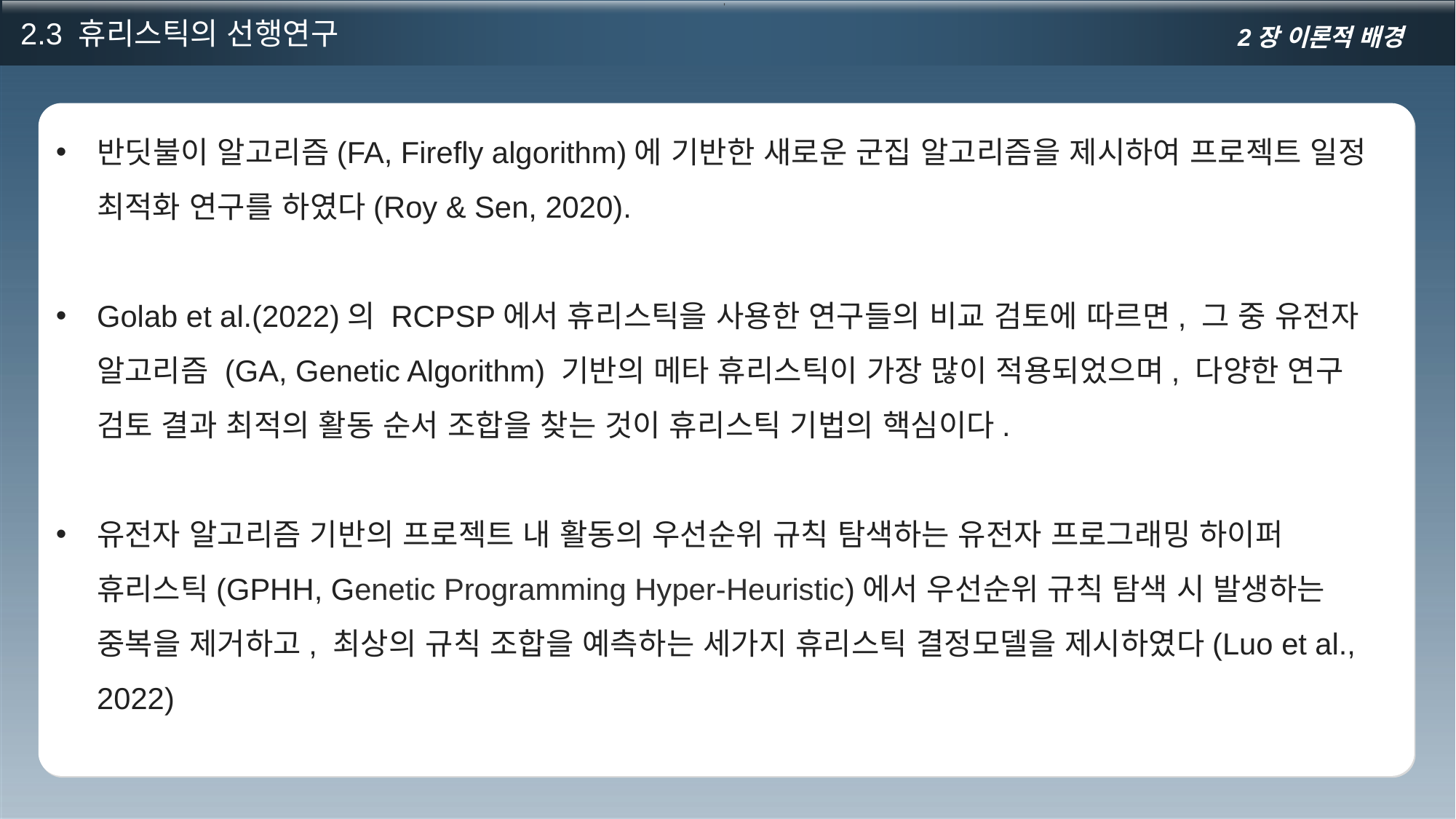

,
2.3 휴리스틱의 선행연구
2장 이론적 배경
반딧불이 알고리즘(FA, Firefly algorithm)에 기반한 새로운 군집 알고리즘을 제시하여 프로젝트 일정 최적화 연구를 하였다(Roy & Sen, 2020).

Golab et al.(2022)의 RCPSP에서 휴리스틱을 사용한 연구들의 비교 검토에 따르면, 그 중 유전자 알고리즘 (GA, Genetic Algorithm) 기반의 메타 휴리스틱이 가장 많이 적용되었으며, 다양한 연구 검토 결과 최적의 활동 순서 조합을 찾는 것이 휴리스틱 기법의 핵심이다.

유전자 알고리즘 기반의 프로젝트 내 활동의 우선순위 규칙 탐색하는 유전자 프로그래밍 하이퍼 휴리스틱(GPHH, Genetic Programming Hyper-Heuristic)에서 우선순위 규칙 탐색 시 발생하는 중복을 제거하고, 최상의 규칙 조합을 예측하는 세가지 휴리스틱 결정모델을 제시하였다(Luo et al., 2022)